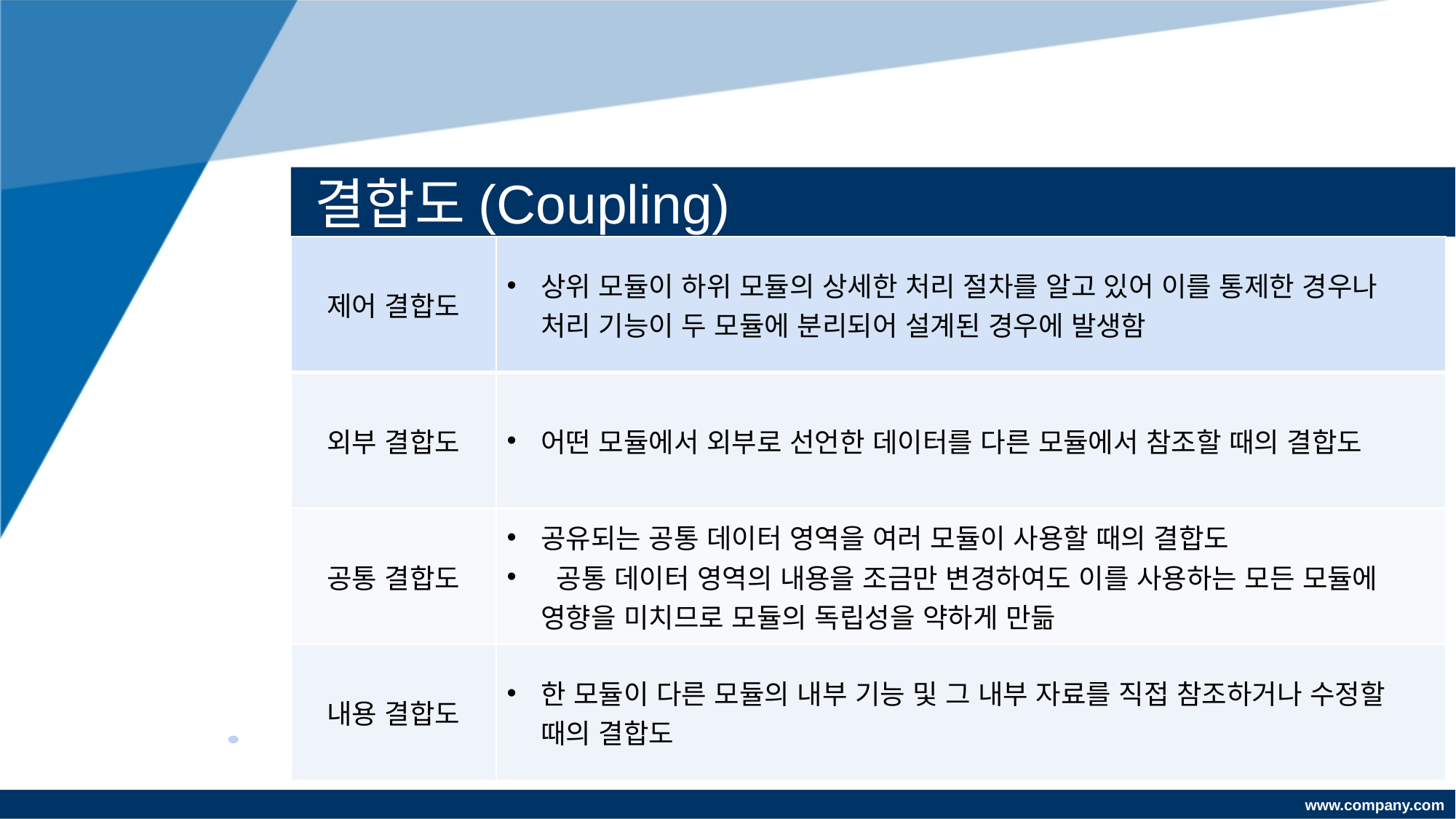

# 결합도(Coupling)
| 제어 결합도 | 상위 모듈이 하위 모듈의 상세한 처리 절차를 알고 있어 이를 통제한 경우나 처리 기능이 두 모듈에 분리되어 설계된 경우에 발생함 |
| --- | --- |
| 외부 결합도 | 어떤 모듈에서 외부로 선언한 데이터를 다른 모듈에서 참조할 때의 결합도 |
| 공통 결합도 | 공유되는 공통 데이터 영역을 여러 모듈이 사용할 때의 결합도 공통 데이터 영역의 내용을 조금만 변경하여도 이를 사용하는 모든 모듈에 영향을 미치므로 모듈의 독립성을 약하게 만듦 |
| 내용 결합도 | 한 모듈이 다른 모듈의 내부 기능 및 그 내부 자료를 직접 참조하거나 수정할 때의 결합도 |